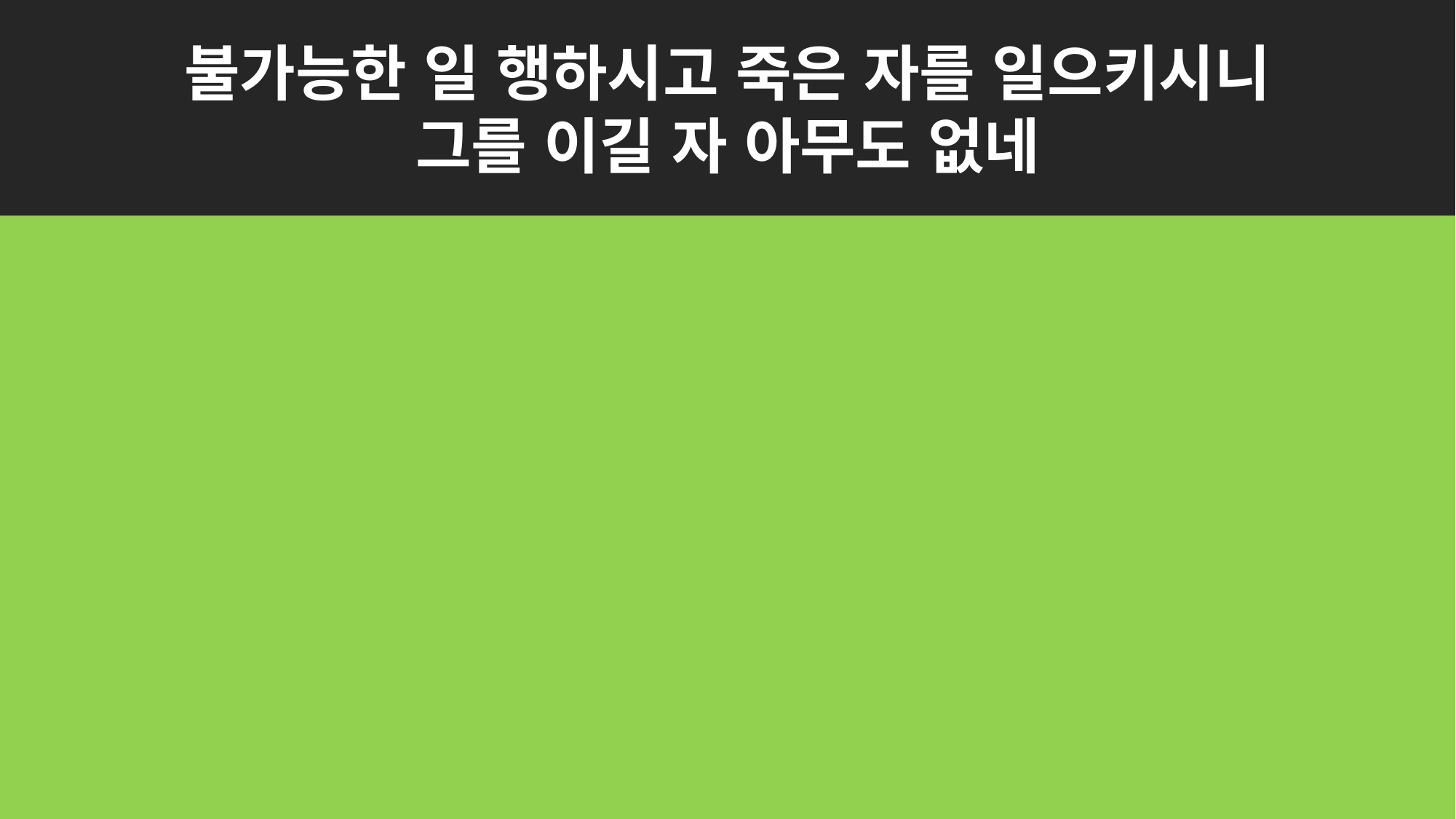

불가능한 일 행하시고 죽은 자를 일으키시니
그를 이길 자 아무도 없네